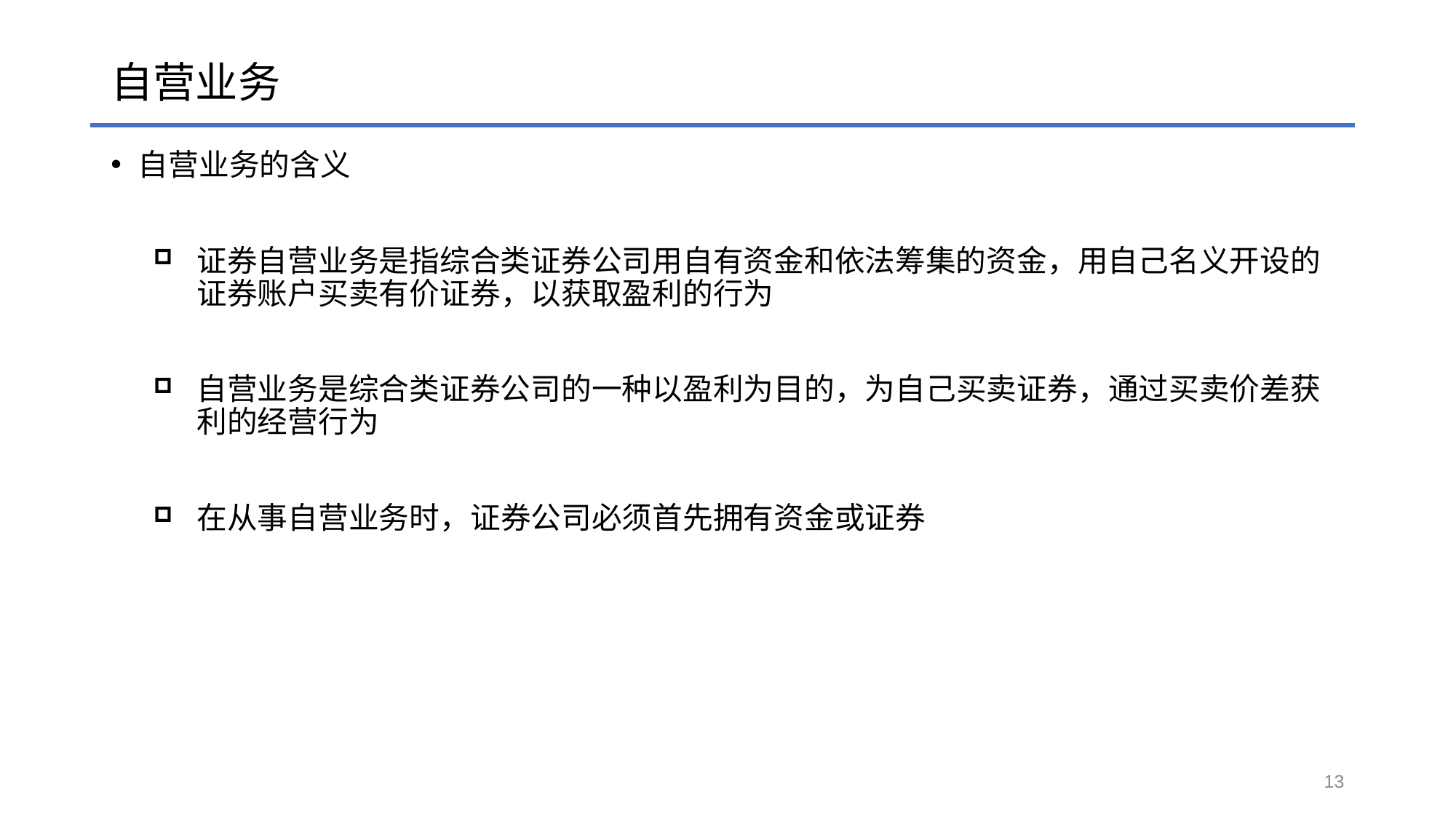

# 自营业务
自营业务的含义

证券自营业务是指综合类证券公司用自有资金和依法筹集的资金，用自己名义开设的证券账户买卖有价证券，以获取盈利的行为

自营业务是综合类证券公司的一种以盈利为目的，为自己买卖证券，通过买卖价差获利的经营行为

在从事自营业务时，证券公司必须首先拥有资金或证券
13